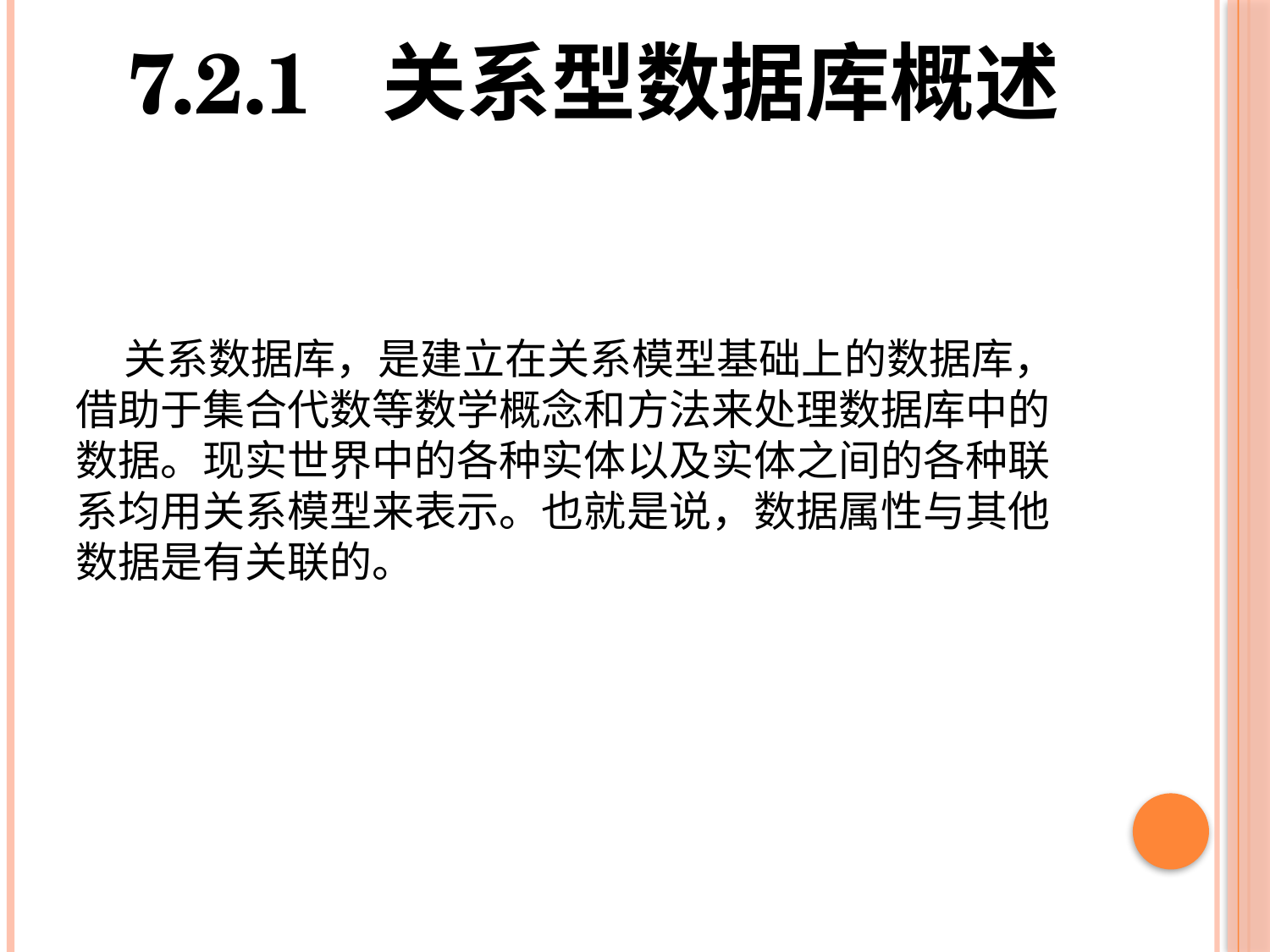

# 7.2.1  关系型数据库概述
    关系数据库，是建立在关系模型基础上的数据库，借助于集合代数等数学概念和方法来处理数据库中的数据。现实世界中的各种实体以及实体之间的各种联系均用关系模型来表示。也就是说，数据属性与其他数据是有关联的。